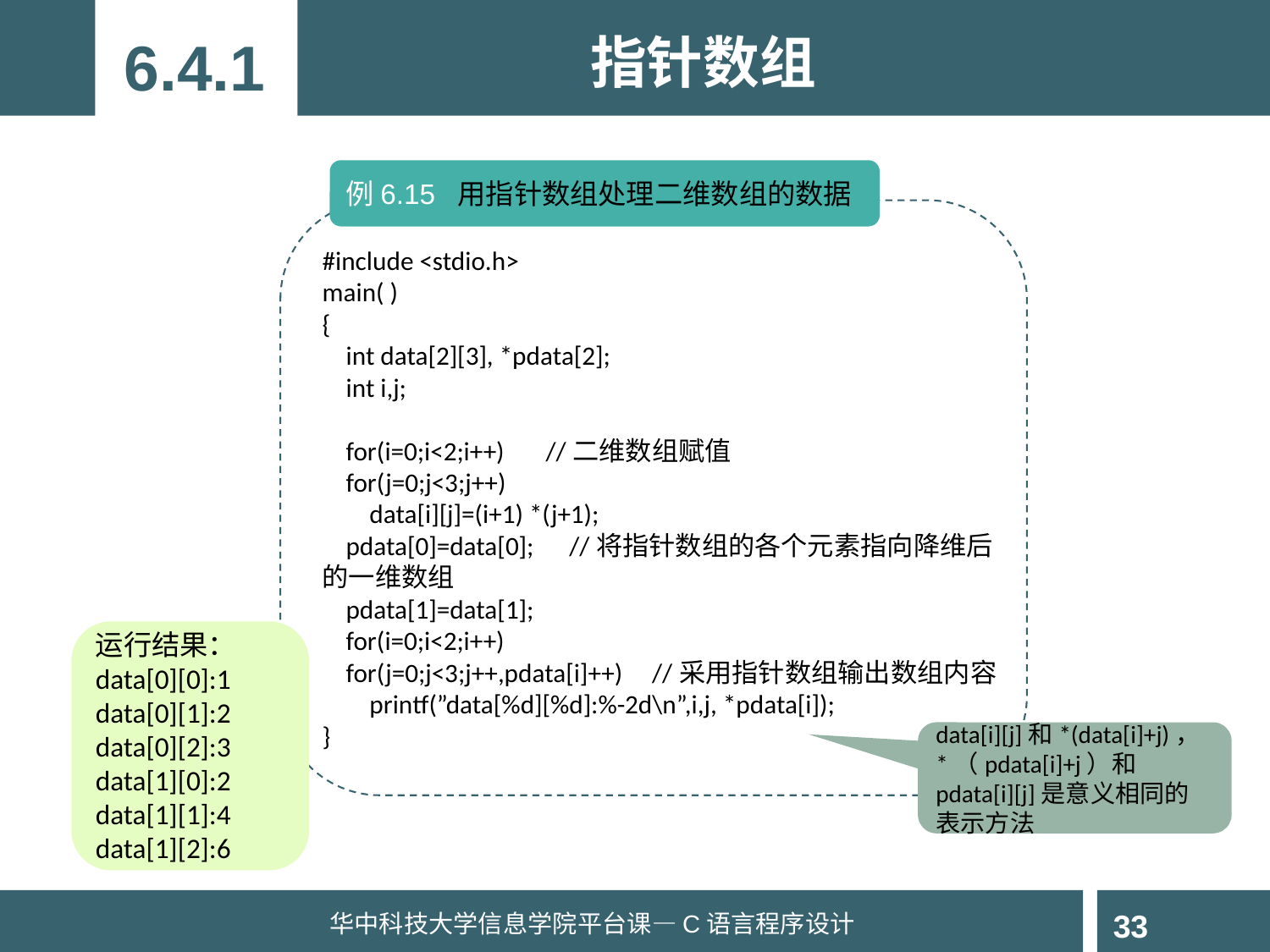

指针数组
6.4.1
例6.15  用指针数组处理二维数组的数据

#include <stdio.h>
main( )
{
    int data[2][3], *pdata[2];
    int i,j;

    for(i=0;i<2;i++)       //二维数组赋值
    for(j=0;j<3;j++)
        data[i][j]=(i+1) *(j+1);
    pdata[0]=data[0];      //将指针数组的各个元素指向降维后的一维数组
    pdata[1]=data[1];
    for(i=0;i<2;i++)
    for(j=0;j<3;j++,pdata[i]++)     //采用指针数组输出数组内容
        printf(”data[%d][%d]:%-2d\n”,i,j, *pdata[i]);
}

运行结果：
data[0][0]:1
data[0][1]:2
data[0][2]:3
data[1][0]:2
data[1][1]:4
data[1][2]:6
data[i][j]和*(data[i]+j)，*（pdata[i]+j）和pdata[i][j]是意义相同的表示方法